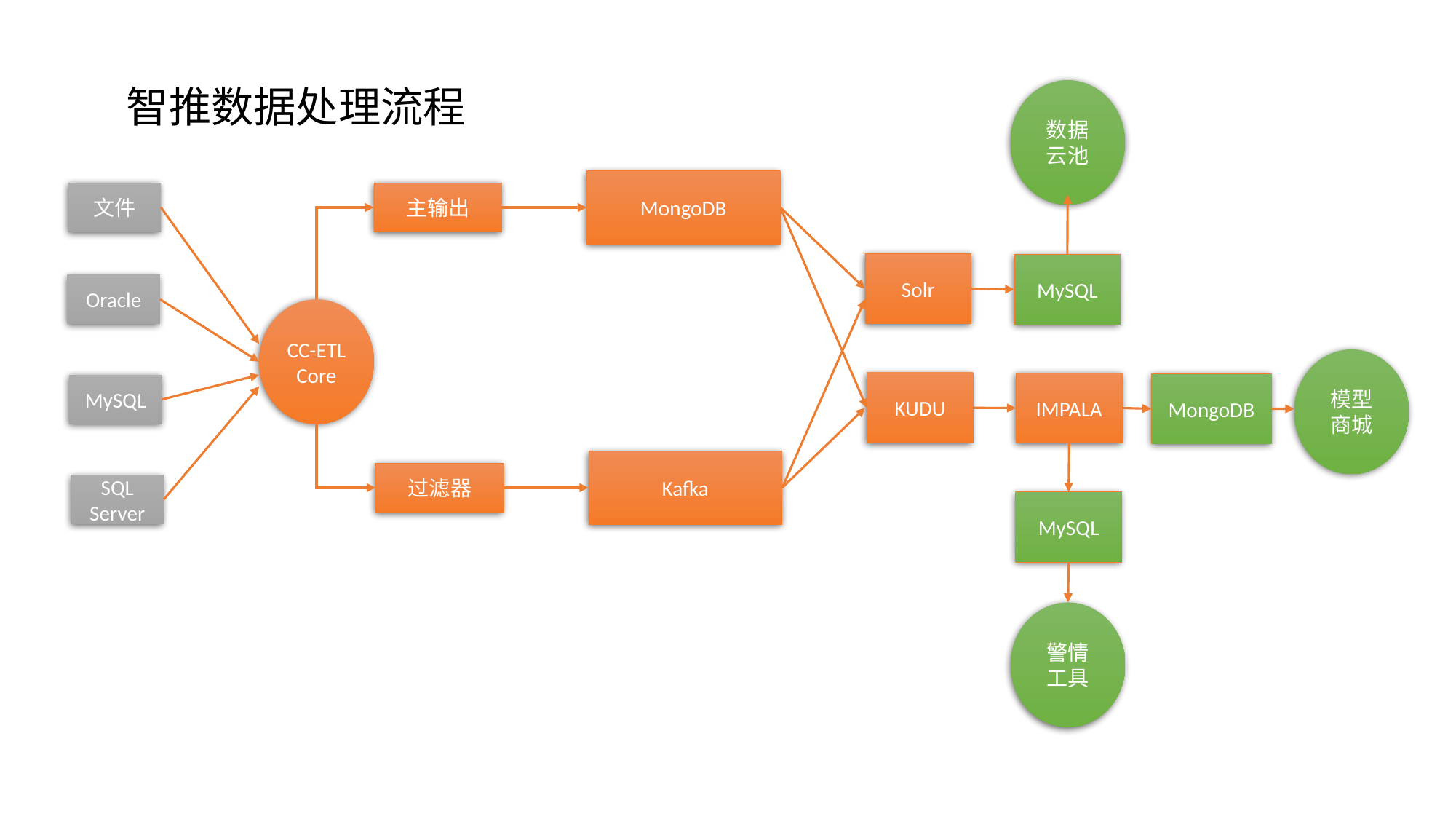

智推数据处理流程
数据云池
MongoDB
文件
主输出
Solr
MySQL
Oracle
CC-ETL Core
模型商城
KUDU
IMPALA
MongoDB
MySQL
Kafka
过滤器
SQL Server
MySQL
警情工具